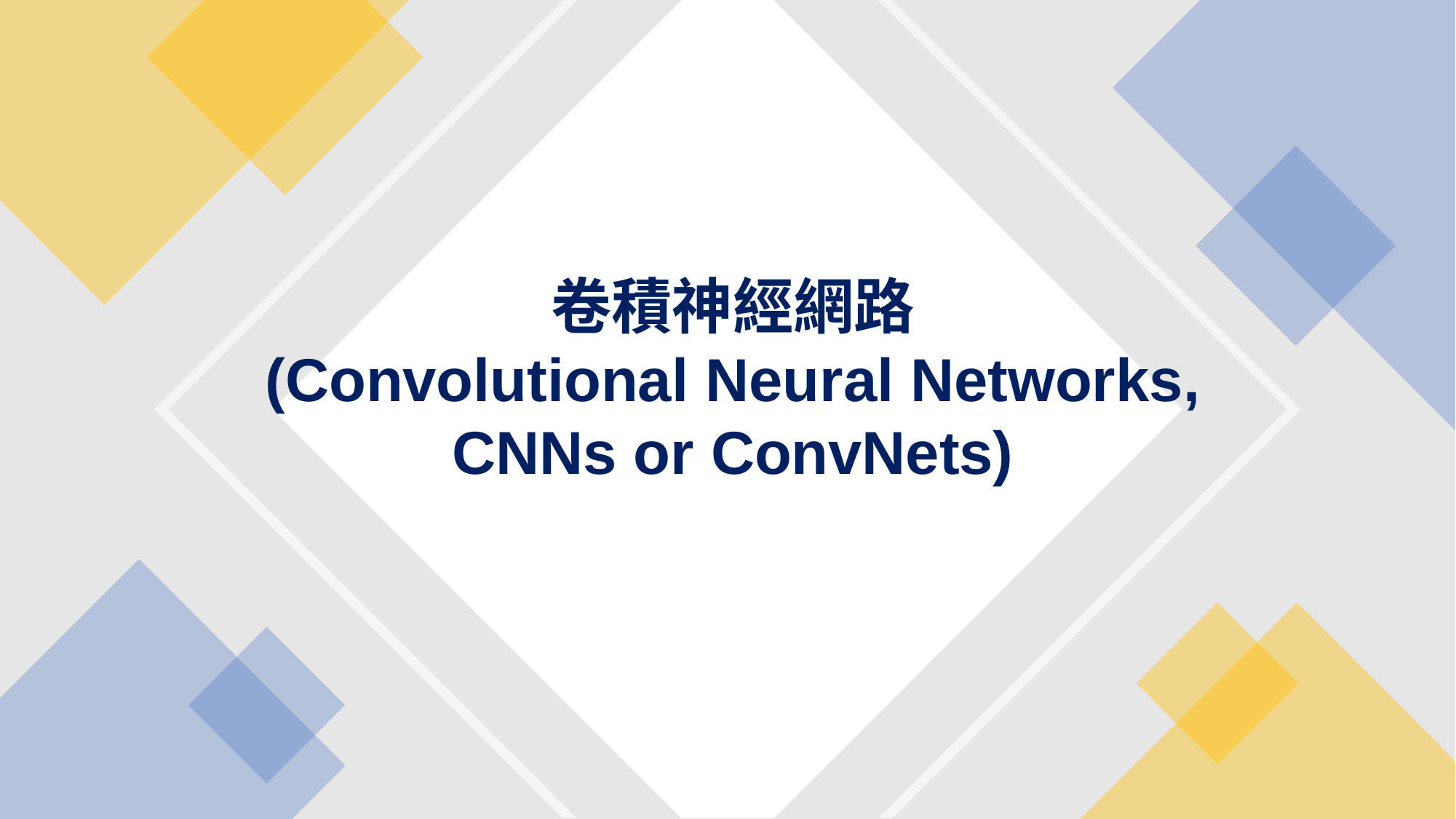

卷積神經網路
(Convolutional Neural Networks, CNNs or ConvNets)